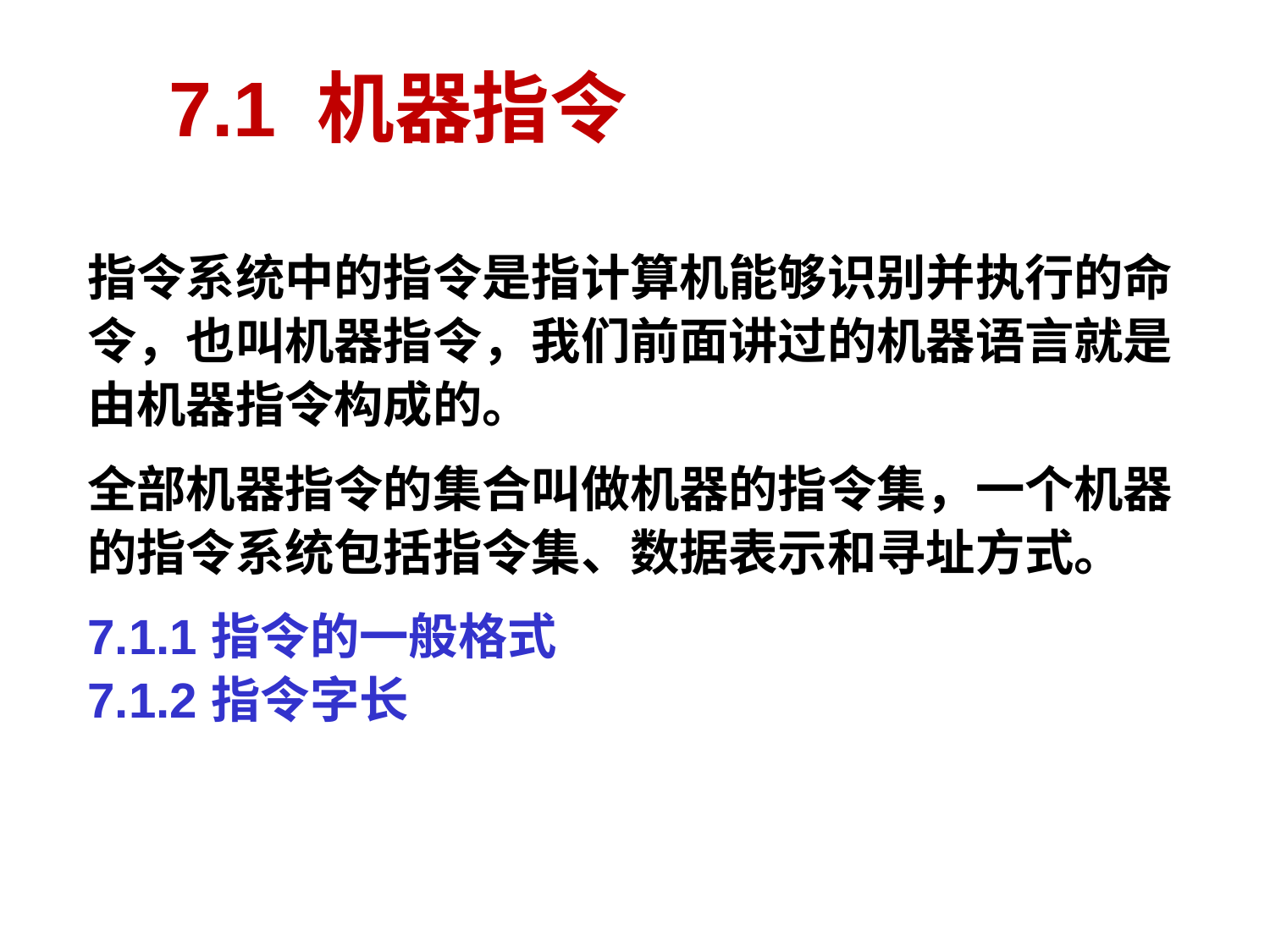

# 7.1 机器指令
指令系统中的指令是指计算机能够识别并执行的命令，也叫机器指令，我们前面讲过的机器语言就是由机器指令构成的。
全部机器指令的集合叫做机器的指令集，一个机器的指令系统包括指令集、数据表示和寻址方式。
7.1.1 指令的一般格式
7.1.2 指令字长